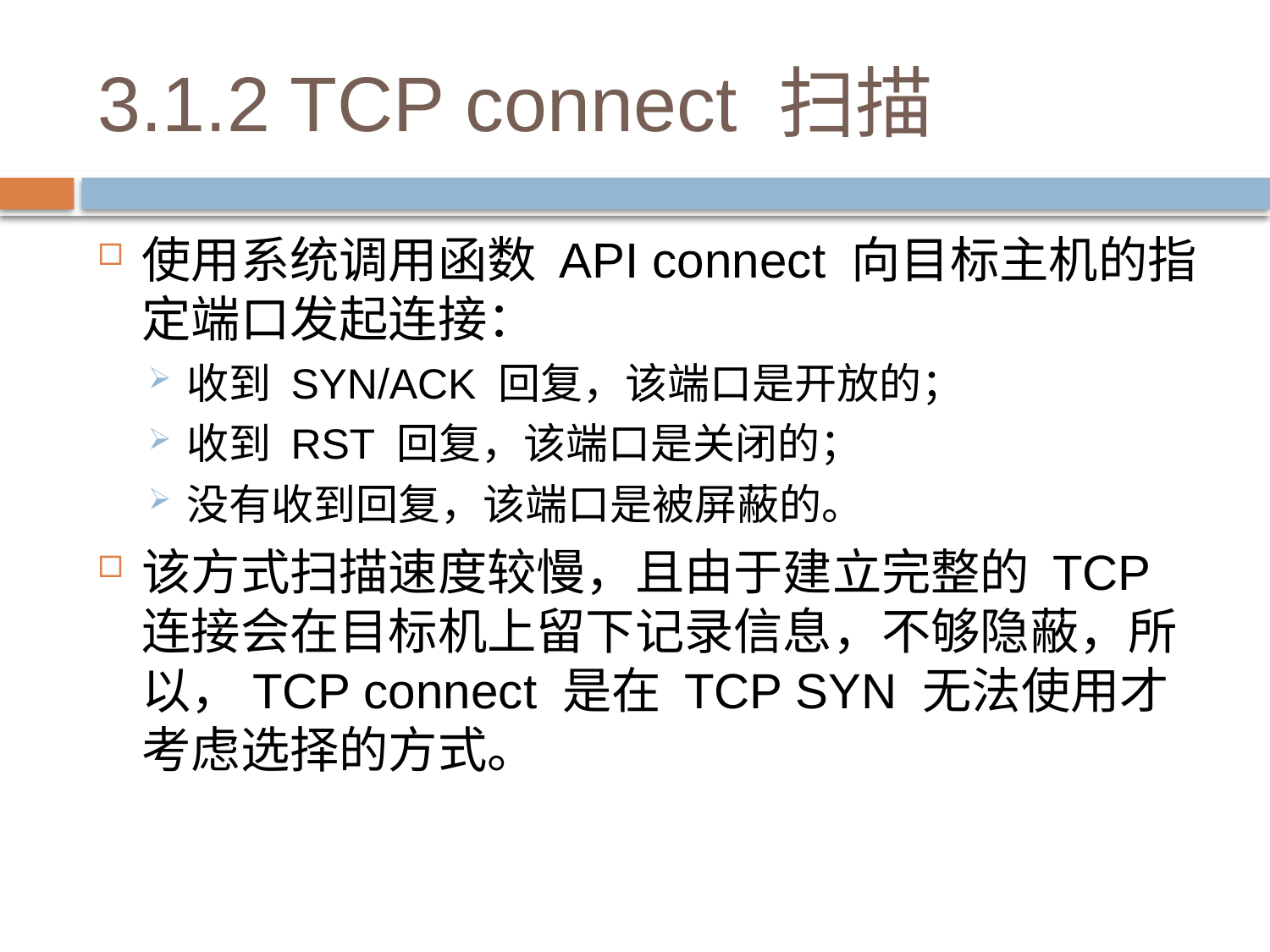

# 3.1.2 TCP connect 扫描
使用系统调用函数 API connect 向目标主机的指定端口发起连接：
收到 SYN/ACK 回复，该端口是开放的；
收到 RST 回复，该端口是关闭的；
没有收到回复，该端口是被屏蔽的。
该方式扫描速度较慢，且由于建立完整的 TCP 连接会在目标机上留下记录信息，不够隐蔽，所以，TCP connect 是在 TCP SYN 无法使用才考虑选择的方式。